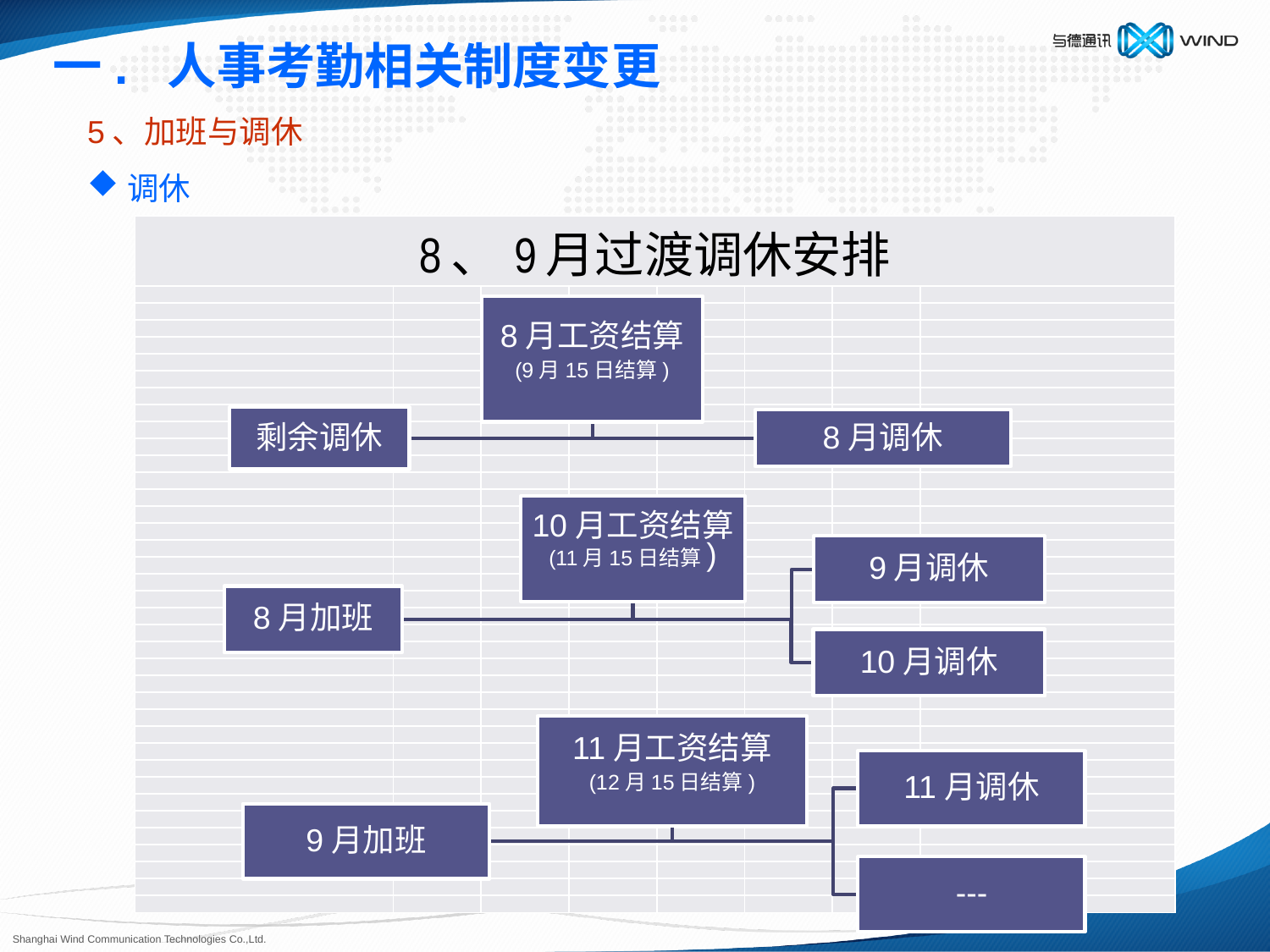

一.  人事考勤相关制度变更
5、加班与调休
调休

| 8、9月过渡调休安排 |  |  |  |  |  |  |  |
| --- | --- | --- | --- | --- | --- | --- | --- |
|  |  |  |  |  |  |  |  |
|  |  |  |  |  |  |  |  |
|  |  |  |  |  |  |  |  |
|  |  |  |  |  |  |  |  |
|  |  |  |  |  |  |  |  |
|  |  |  |  |  |  |  |  |
|  |  |  |  |  |  |  |  |
|  |  |  |  |  |  |  |  |
|  |  |  |  |  |  |  |  |
|  |  |  |  |  |  |  |  |
|  |  |  |  |  |  |  |  |
|  |  |  |  |  |  |  |  |
|  |  |  |  |  |  |  |  |
|  |  |  |  |  |  |  |  |
|  |  |  |  |  |  |  |  |
|  |  |  |  |  |  |  |  |
|  |  |  |  |  |  |  |  |
|  |  |  |  |  |  |  |  |
|  |  |  |  |  |  |  |  |
|  |  |  |  |  |  |  |  |
|  |  |  |  |  |  |  |  |
|  |  |  |  |  |  |  |  |
|  |  |  |  |  |  |  |  |
|  |  |  |  |  |  |  |  |
|  |  |  |  |  |  |  |  |
|  |  |  |  |  |  |  |  |
|  |  |  |  |  |  |  |  |
|  |  |  |  |  |  |  |  |
|  |  |  |  |  |  |  |  |
|  |  |  |  |  |  |  |  |
|  |  |  |  |  |  |  |  |
|  |  |  |  |  |  |  |  |
|  |  |  |  |  |  |  |  |
|  |  |  |  |  |  |  |  |
|  |  |  |  |  |  |  |  |
|  |  |  |  |  |  |  |  |
|  |  |  |  |  |  |  |  |
剩余调休
8月调休
8月工资结算
(9月15日结算)
8月加班
9月调休
10月调休
10月工资结算
(11月15日结算)
9月加班
11月调休
---
11月工资结算
(12月15日结算)